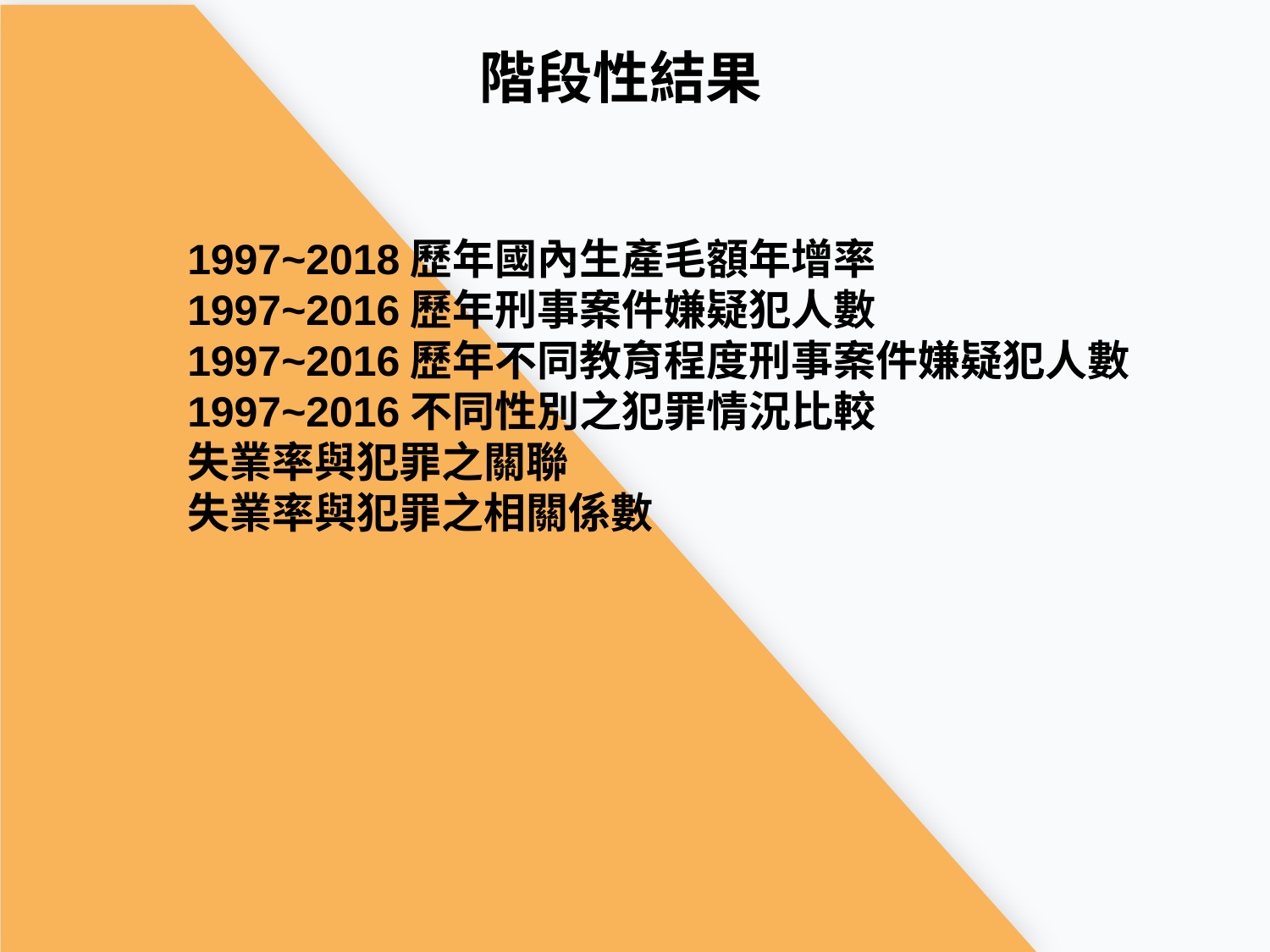

階段性結果
1997~2018歷年國內生產毛額年增率
1997~2016歷年刑事案件嫌疑犯人數
1997~2016歷年不同教育程度刑事案件嫌疑犯人數
1997~2016不同性別之犯罪情況比較
失業率與犯罪之關聯
失業率與犯罪之相關係數